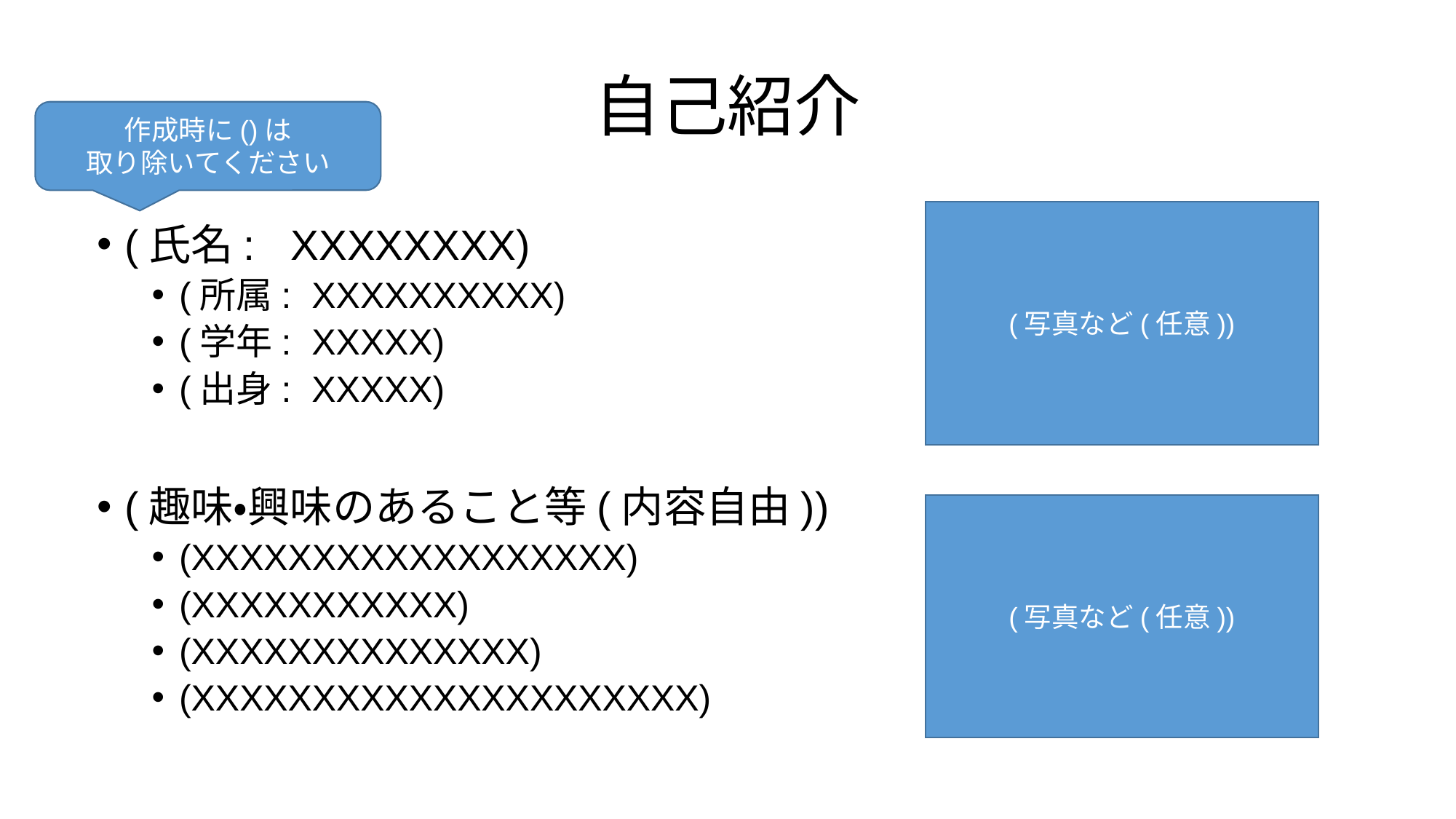

# 自己紹介
作成時に()は
取り除いてください
(写真など(任意))
(氏名:   XXXXXXXX)
(所属:  XXXXXXXXXX)
(学年:  XXXXX)
(出身:  XXXXX)

(趣味・興味のあること等(内容自由))
(XXXXXXXXXXXXXXXXXX)
(XXXXXXXXXXX)
(XXXXXXXXXXXXXX)
(XXXXXXXXXXXXXXXXXXXXX)
(写真など(任意))